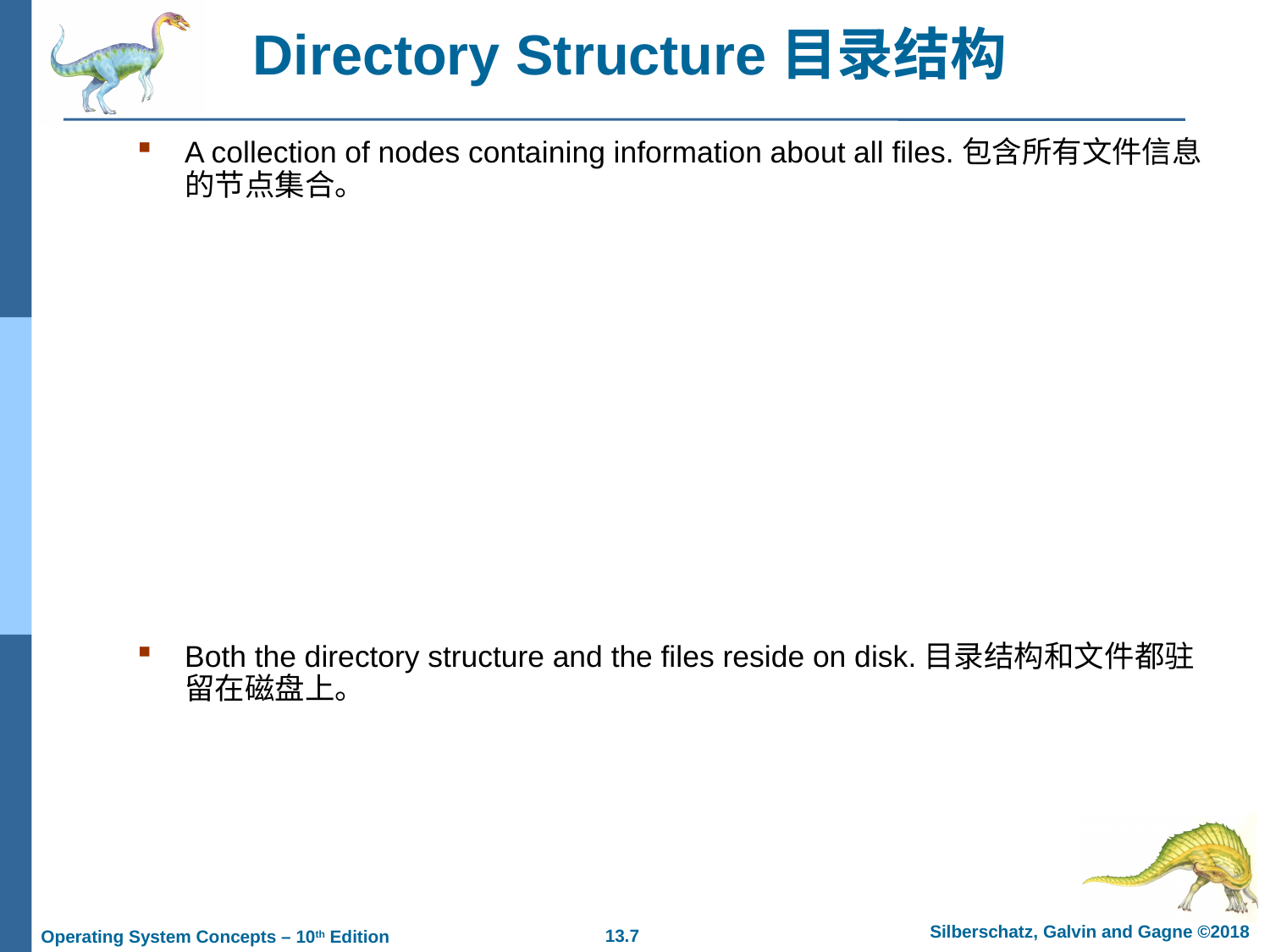

# Directory Structure目录结构
A collection of nodes containing information about all files.包含所有文件信息的节点集合。

Both the directory structure and the files reside on disk.目录结构和文件都驻留在磁盘上。